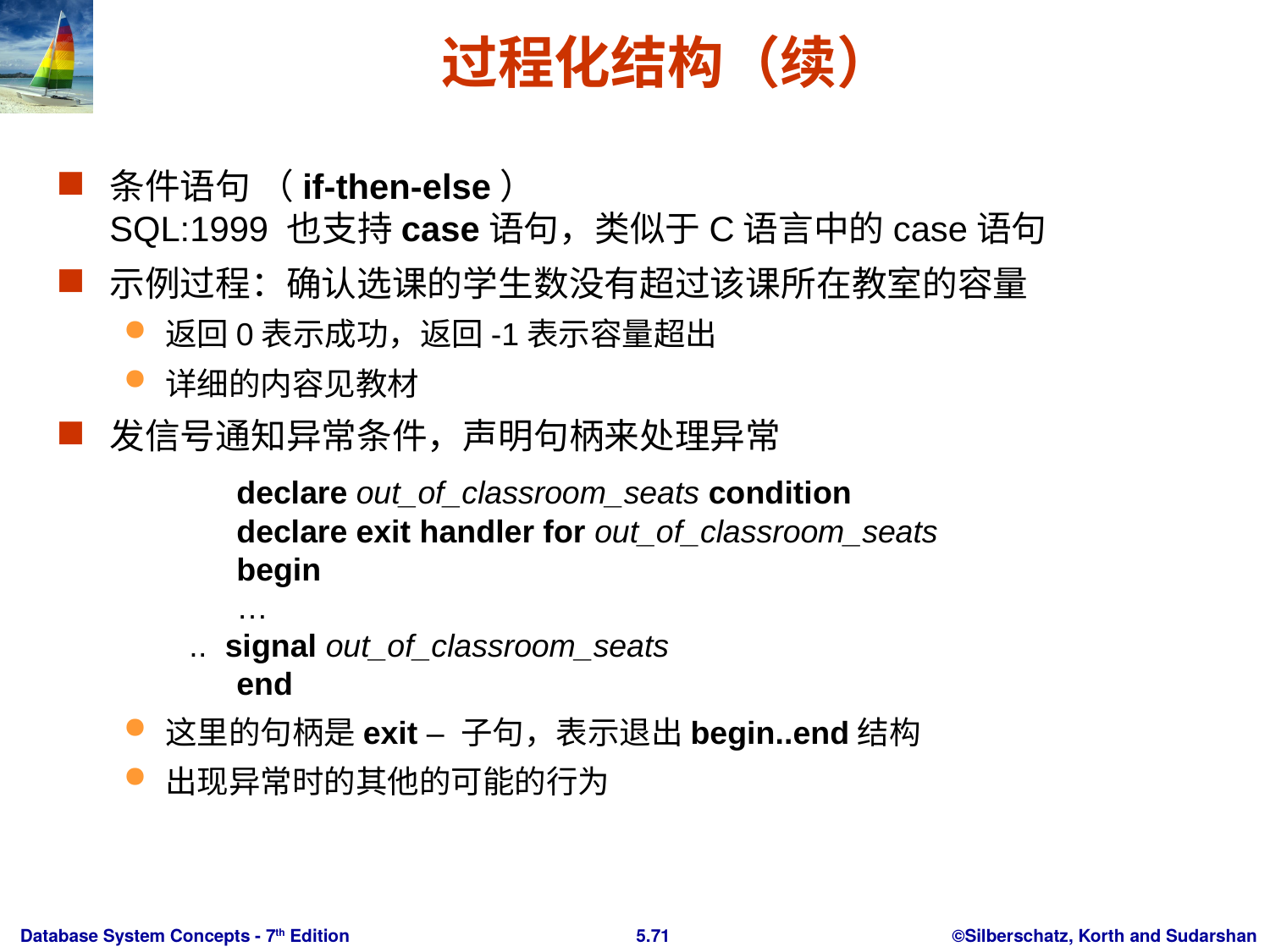

# 过程化结构（续）
条件语句 （if-then-else）
SQL:1999 也支持case语句，类似于C语言中的case语句
示例过程：确认选课的学生数没有超过该课所在教室的容量
返回0表示成功，返回-1表示容量超出
详细的内容见教材
发信号通知异常条件，声明句柄来处理异常
		declare out_of_classroom_seats condition
	declare exit handler for out_of_classroom_seats
	begin
	…
         ..  signal out_of_classroom_seats
	end
这里的句柄是exit – 子句，表示退出begin..end结构
出现异常时的其他的可能的行为